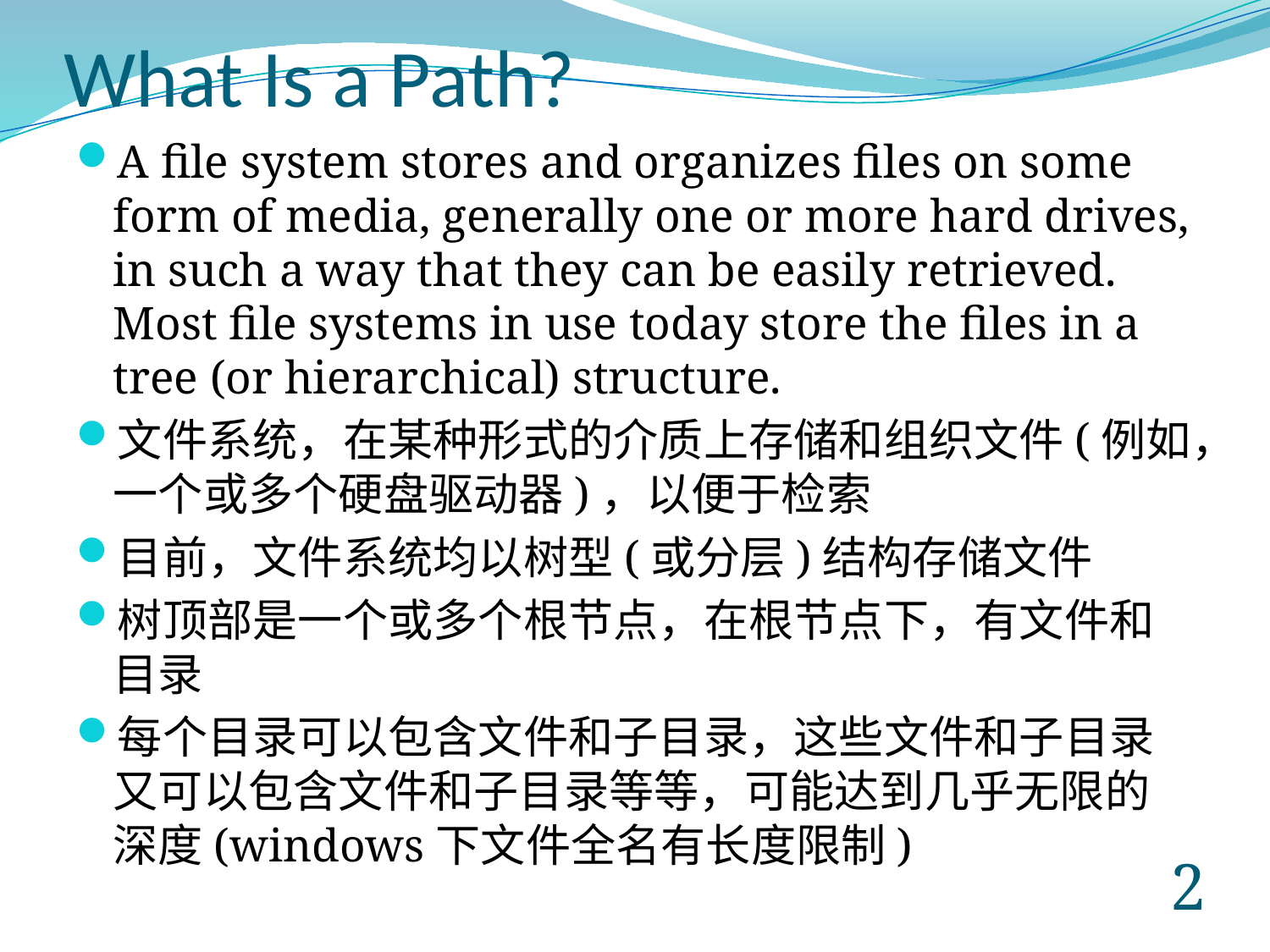

# What Is a Path?
A file system stores and organizes files on some form of media, generally one or more hard drives, in such a way that they can be easily retrieved. Most file systems in use today store the files in a tree (or hierarchical) structure.
文件系统，在某种形式的介质上存储和组织文件(例如，一个或多个硬盘驱动器)，以便于检索
目前，文件系统均以树型(或分层)结构存储文件
树顶部是一个或多个根节点，在根节点下，有文件和目录
每个目录可以包含文件和子目录，这些文件和子目录又可以包含文件和子目录等等，可能达到几乎无限的深度(windows下文件全名有长度限制)

2